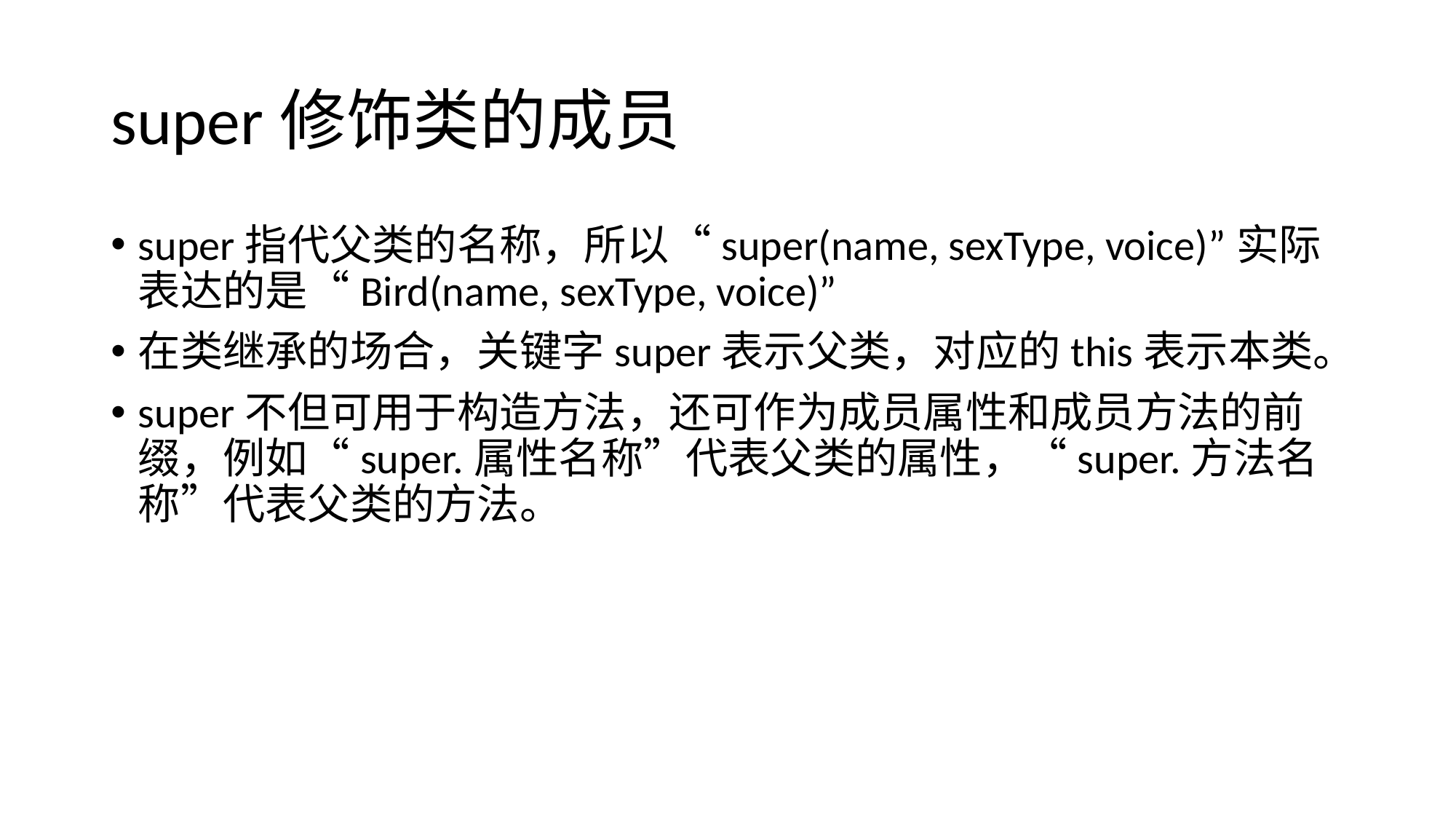

# super修饰类的成员
super指代父类的名称，所以“super(name, sexType, voice)”实际表达的是“Bird(name, sexType, voice)”
在类继承的场合，关键字super表示父类，对应的this表示本类。
super不但可用于构造方法，还可作为成员属性和成员方法的前缀，例如“super.属性名称”代表父类的属性，“super.方法名称”代表父类的方法。